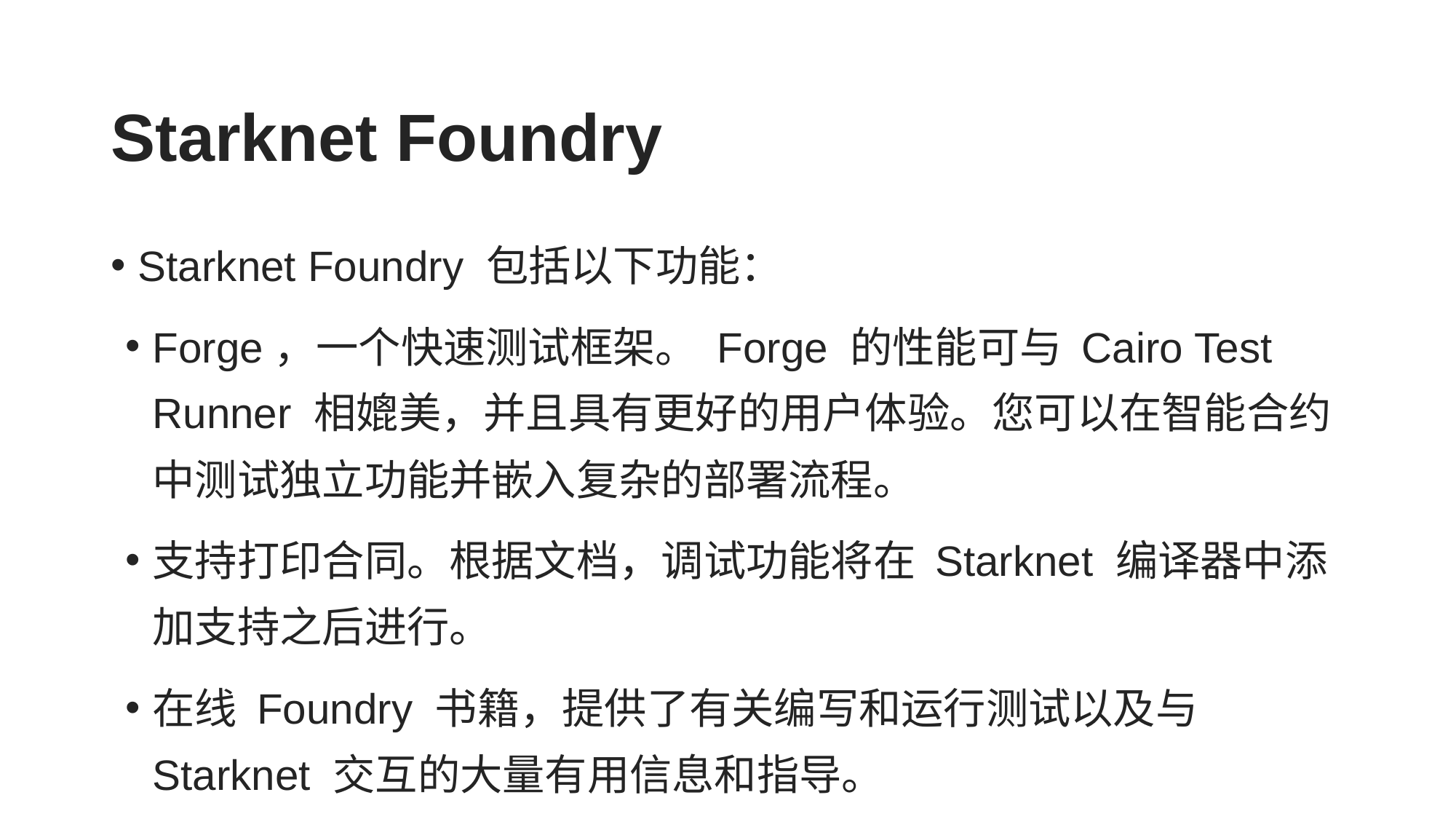

# Starknet Foundry
Starknet Foundry 包括以下功能：
Forge，一个快速测试框架。 Forge 的性能可与 Cairo Test Runner 相媲美，并且具有更好的用户体验。您可以在智能合约中测试独立功能并嵌入复杂的部署流程。
支持打印合同。根据文档，调试功能将在 Starknet 编译器中添加支持之后进行。
在线 Foundry 书籍，提供了有关编写和运行测试以及与 Starknet 交互的大量有用信息和指导。
使用 Scarb 集成编译和依赖管理。
Cast，文档通过其命令名称“sncast”来引用。 Cast 是一个集成 CLI，专门设计用于执行 Starknet RPC 调用、发送交易和获取 Starknet 链数据。您可以使用 Cast 来使用 Starknet JSON-RPC 声明、部署合约并与之交互。